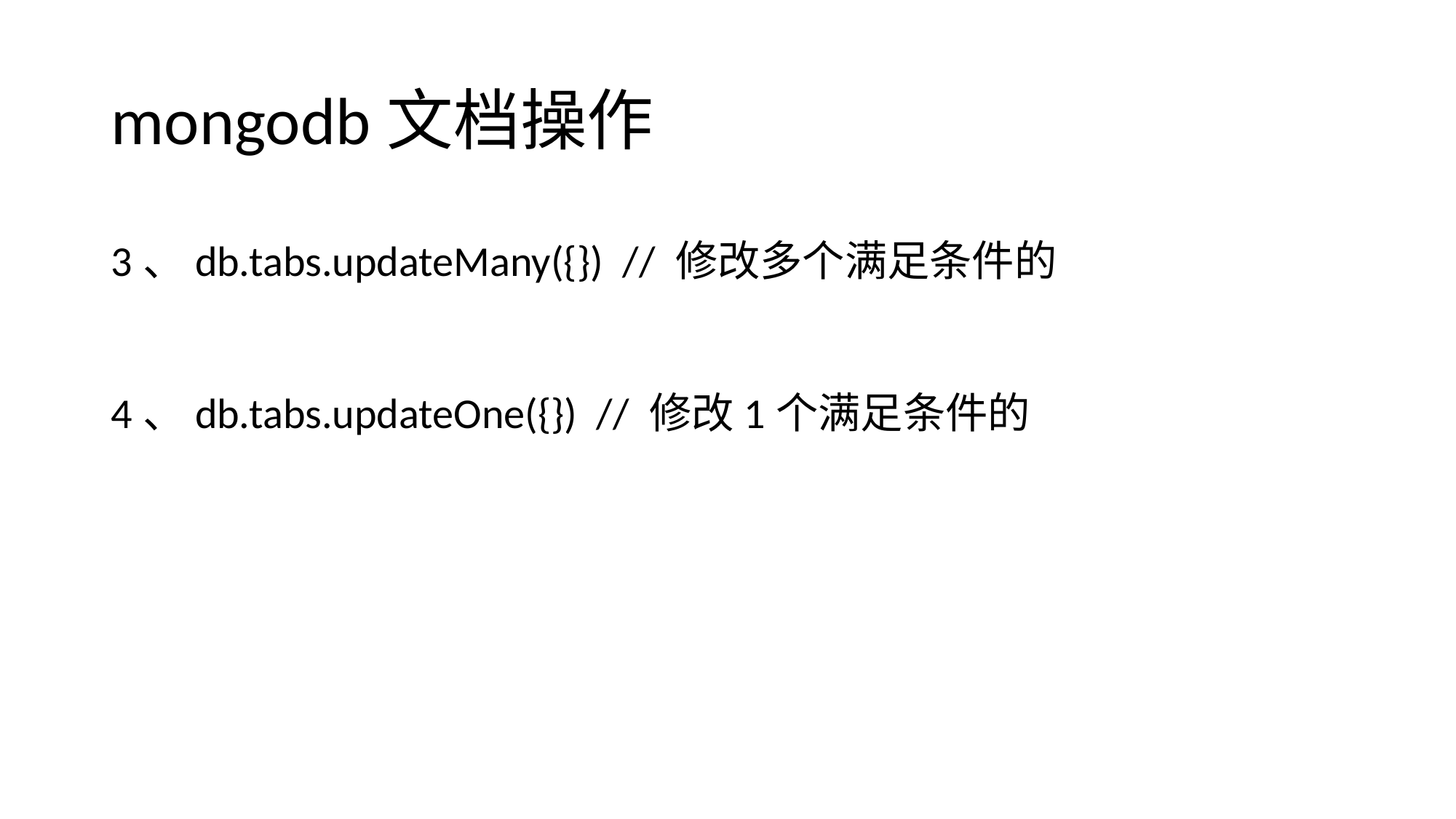

# mongodb文档操作
3、db.tabs.updateMany({})  // 修改多个满足条件的

4、db.tabs.updateOne({})  // 修改1个满足条件的